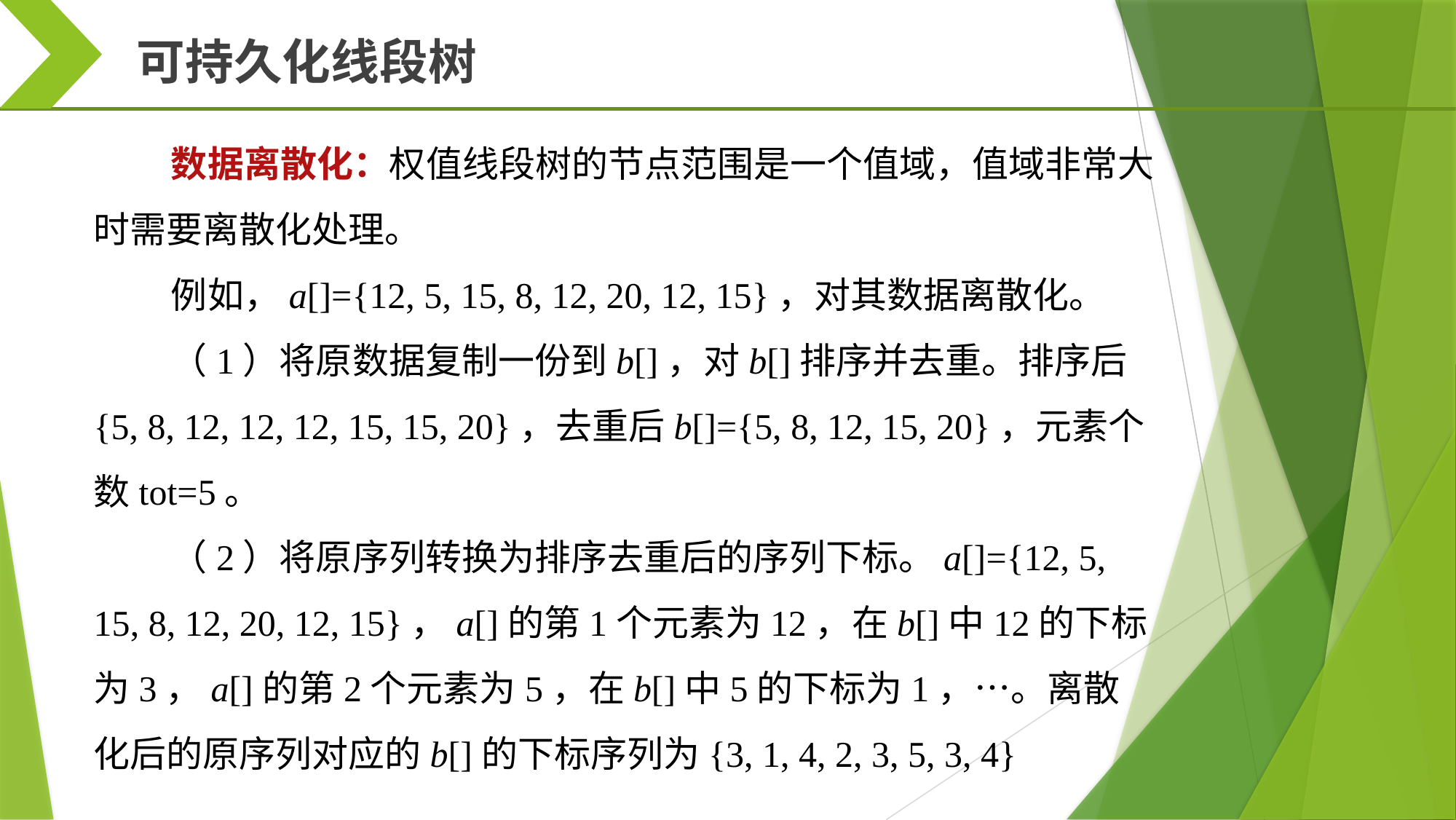

可持久化线段树
数据离散化：权值线段树的节点范围是一个值域，值域非常大时需要离散化处理。
例如，a[]={12, 5, 15, 8, 12, 20, 12, 15}，对其数据离散化。
（1）将原数据复制一份到b[]，对b[]排序并去重。排序后{5, 8, 12, 12, 12, 15, 15, 20}，去重后b[]={5, 8, 12, 15, 20}，元素个数tot=5。
（2）将原序列转换为排序去重后的序列下标。a[]={12, 5, 15, 8, 12, 20, 12, 15}，a[]的第1个元素为12，在b[]中12的下标为3，a[]的第2个元素为5，在b[]中5的下标为1，…。离散化后的原序列对应的b[]的下标序列为{3, 1, 4, 2, 3, 5, 3, 4}